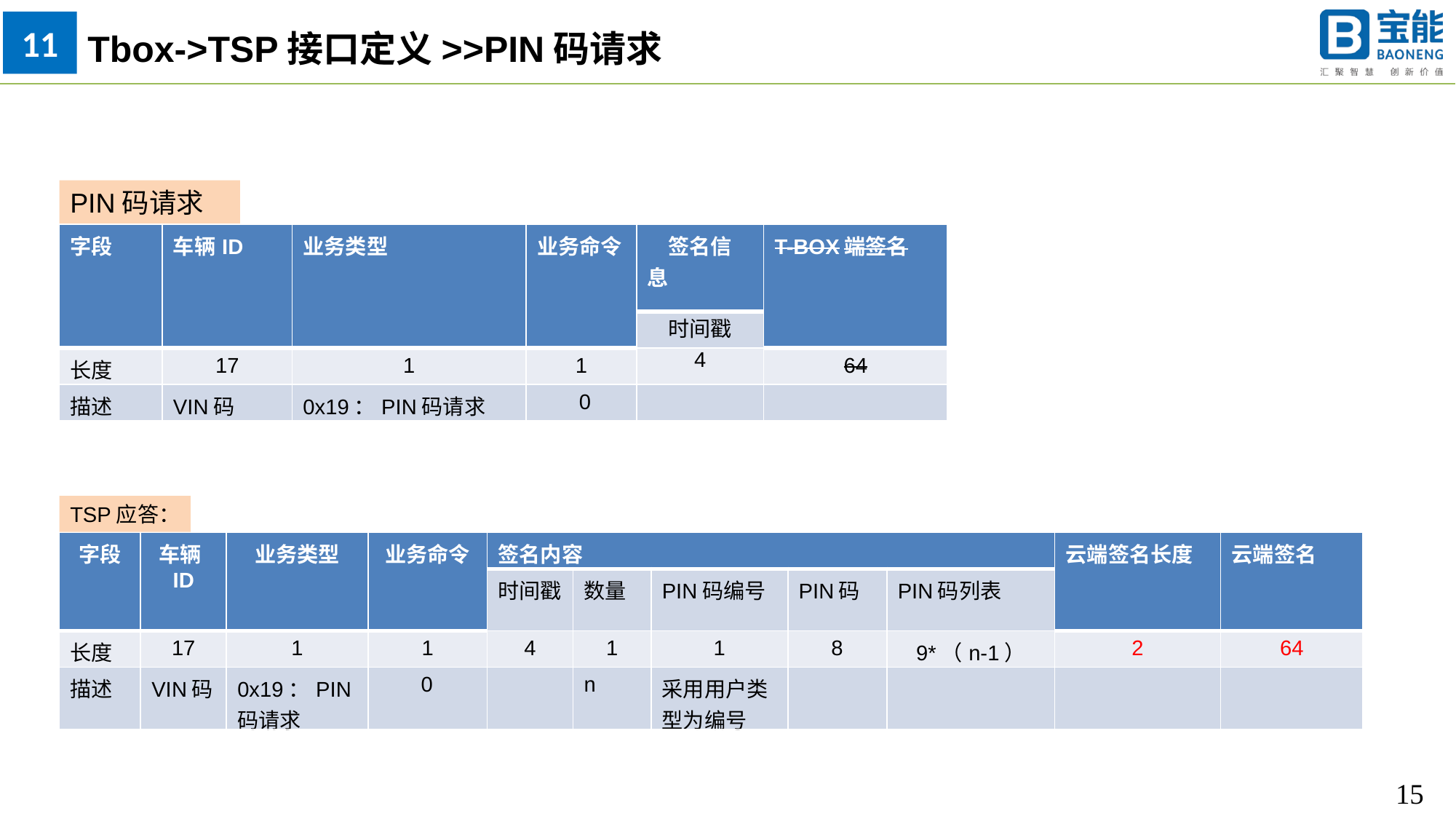

11
Tbox->TSP接口定义>>PIN码请求

PIN码请求
| 字段 | 车辆ID | 业务类型 | 业务命令 | 签名信息 | T-BOX端签名 |
| --- | --- | --- | --- | --- | --- |
|  |  |  |  | 时间戳 |  |
| 长度 | 17 | 1 | 1 | 4 | 64 |
| 描述 | VIN码 | 0x19：PIN码请求 | 0 |  |  |
TSP应答：
| 字段 | 车辆ID | 业务类型 | 业务命令 | 签名内容 |  |  |  |  | 云端签名长度 | 云端签名 |
| --- | --- | --- | --- | --- | --- | --- | --- | --- | --- | --- |
|  |  |  |  | 时间戳 | 数量 | PIN码编号 | PIN码 | PIN码列表 |  |  |
| 长度 | 17 | 1 | 1 | 4 | 1 | 1 | 8 | 9\*（n-1） | 2 | 64 |
| 描述 | VIN码 | 0x19：PIN码请求 | 0 |  | n | 采用用户类型为编号 |  |  |  |  |